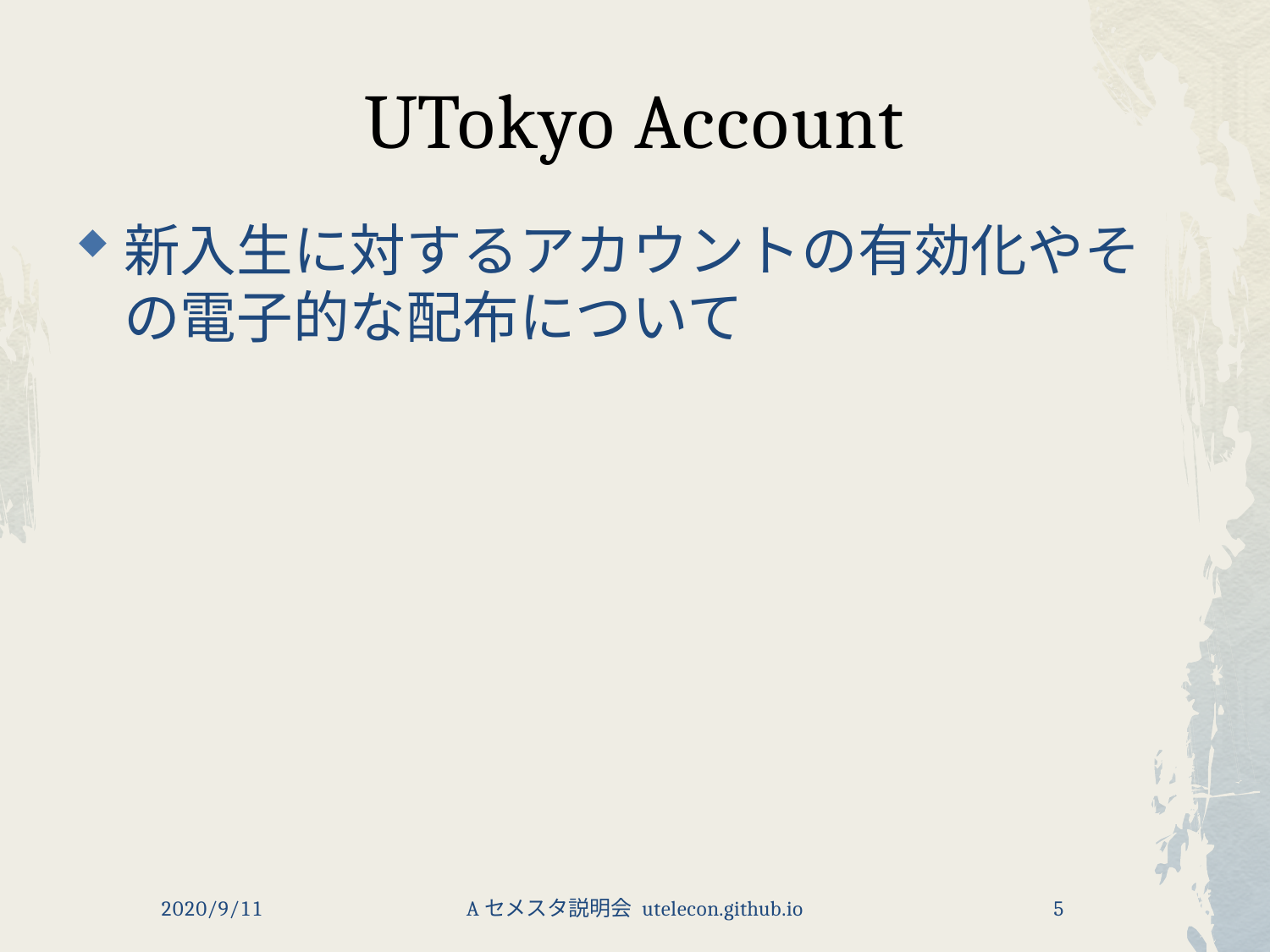

# UTokyo Account
新入生に対するアカウントの有効化やその電子的な配布について
2020/9/11
Aセメスタ説明会 utelecon.github.io
5